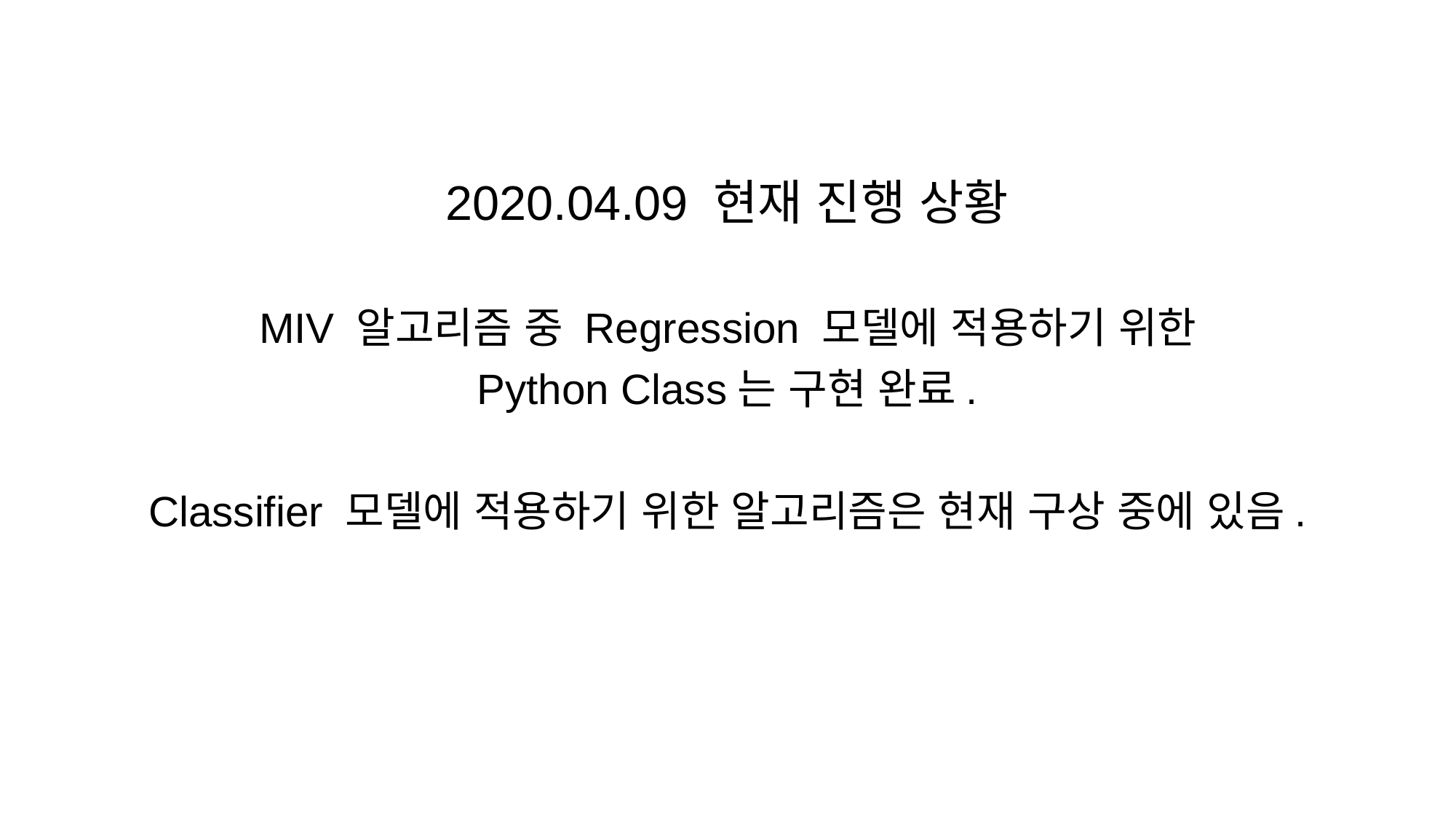

2020.04.09 현재 진행 상황

MIV 알고리즘 중 Regression 모델에 적용하기 위한
Python Class는 구현 완료.

Classifier 모델에 적용하기 위한 알고리즘은 현재 구상 중에 있음.